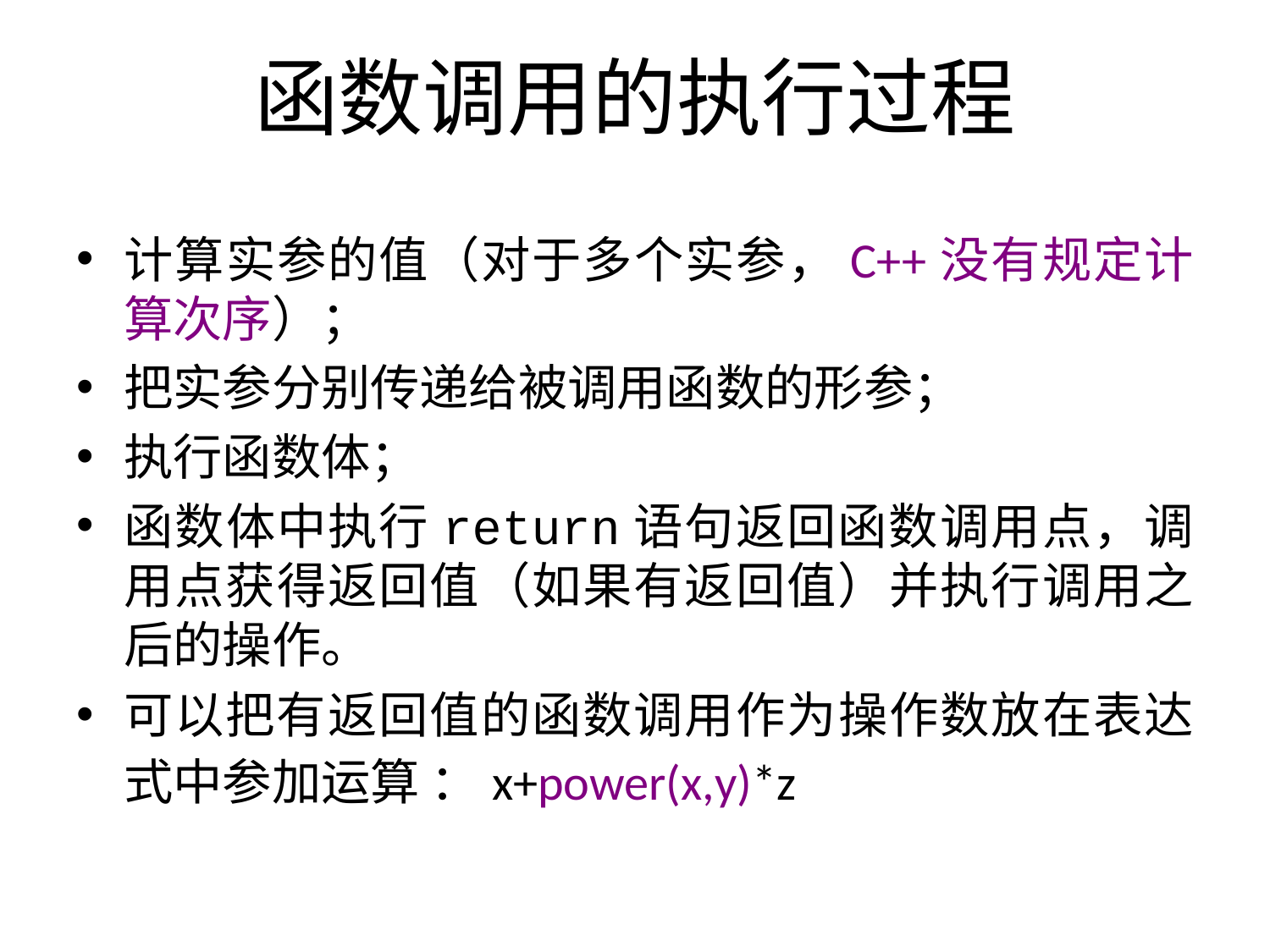

# 函数调用的执行过程
计算实参的值（对于多个实参，C++没有规定计算次序）；
把实参分别传递给被调用函数的形参；
执行函数体；
函数体中执行return语句返回函数调用点，调用点获得返回值（如果有返回值）并执行调用之后的操作。
可以把有返回值的函数调用作为操作数放在表达式中参加运算 ：x+power(x,y)*z